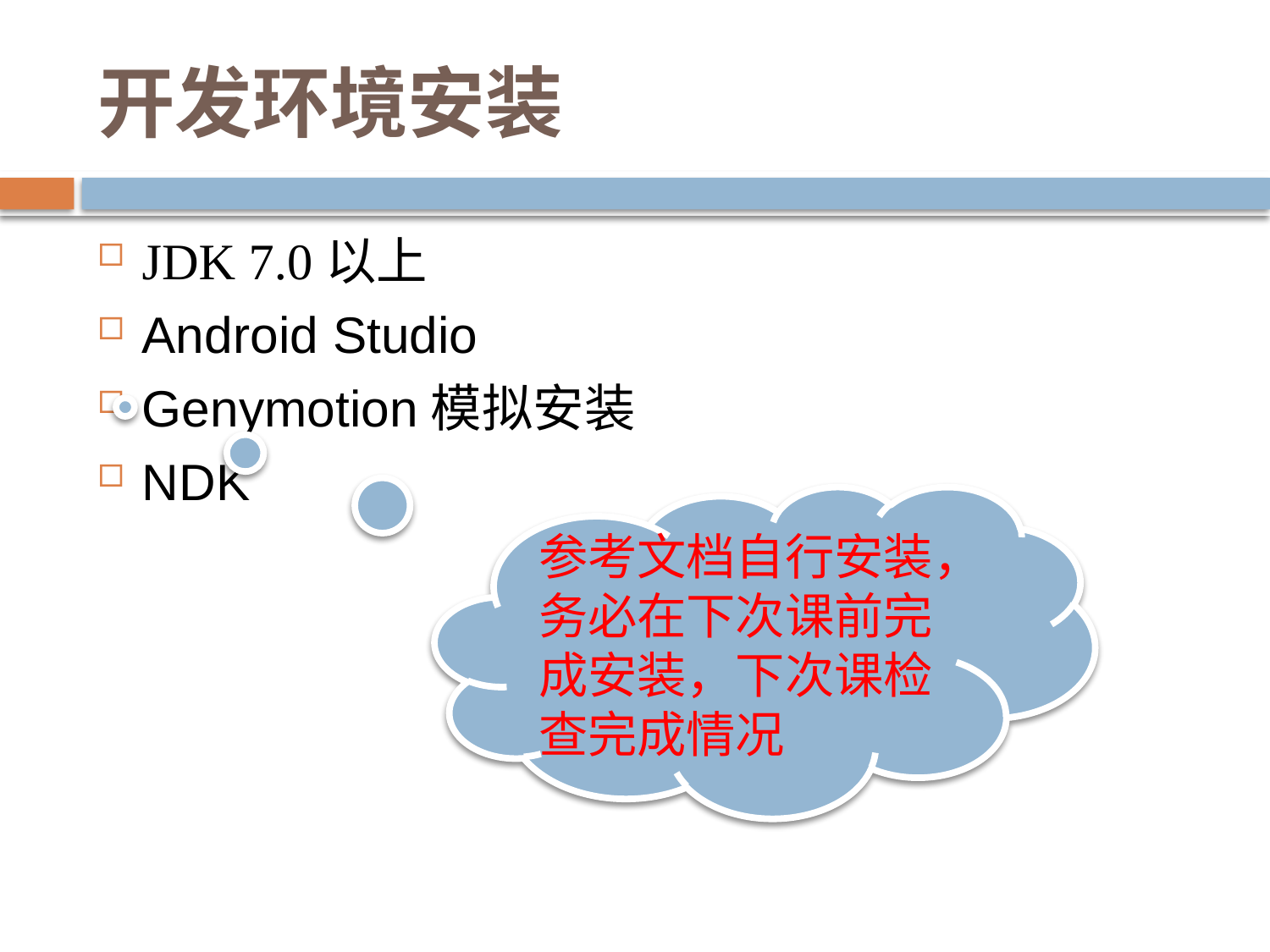

# 开发环境安装
JDK 7.0以上
Android Studio
Genymotion模拟安装
NDK

参考文档自行安装，务必在下次课前完成安装，下次课检查完成情况